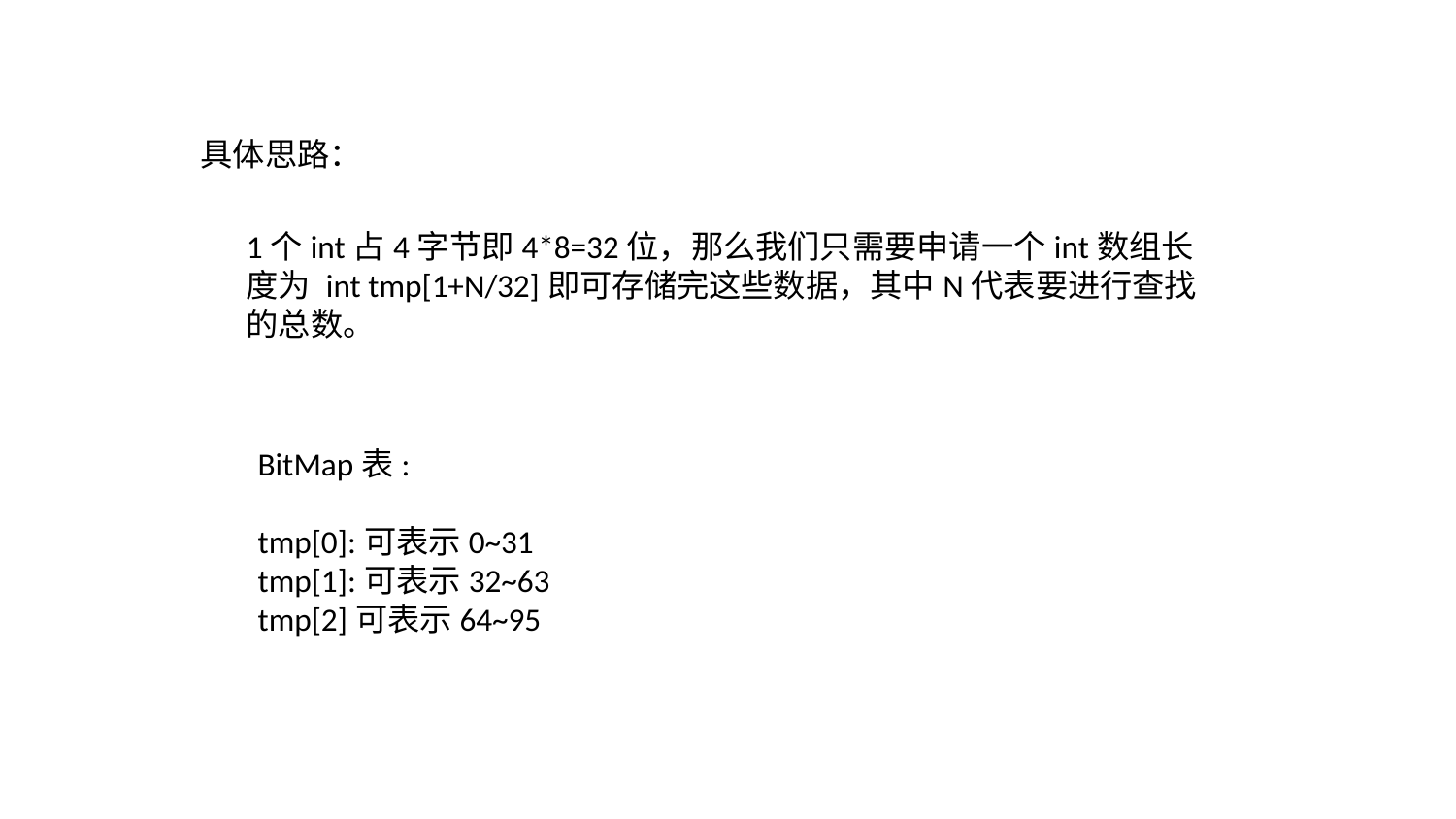

具体思路：
1个int占4字节即4*8=32位，那么我们只需要申请一个int数组长度为 int tmp[1+N/32]即可存储完这些数据，其中N代表要进行查找的总数。
BitMap表:
tmp[0]:可表示0~31
tmp[1]:可表示32~63
tmp[2]可表示64~95